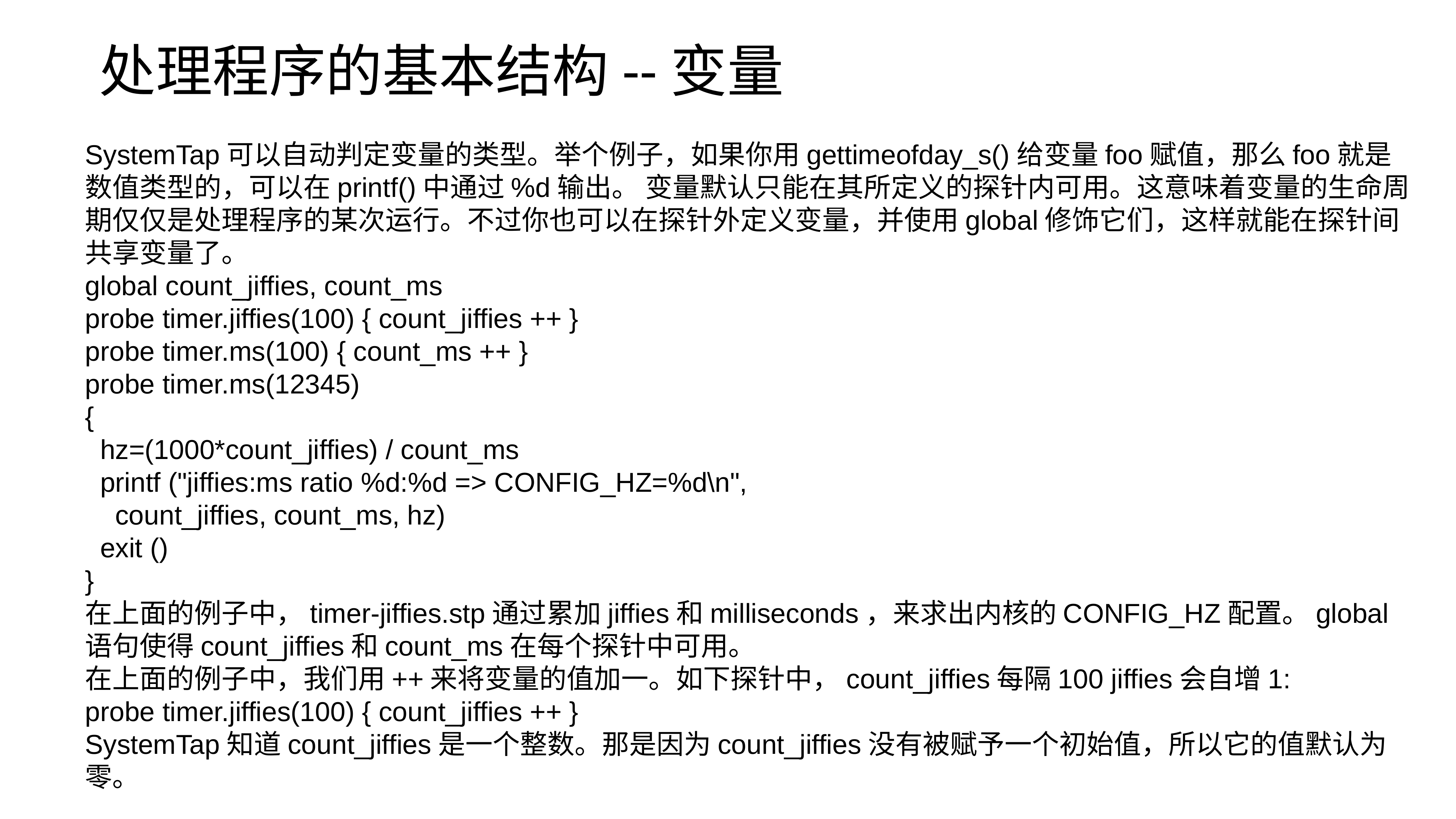

处理程序的基本结构--变量
SystemTap可以自动判定变量的类型。举个例子，如果你用gettimeofday_s()给变量foo赋值，那么foo就是数值类型的，可以在printf()中通过%d输出。 变量默认只能在其所定义的探针内可用。这意味着变量的生命周期仅仅是处理程序的某次运行。不过你也可以在探针外定义变量，并使用global修饰它们，这样就能在探针间共享变量了。 ⁠
global count_jiffies, count_ms
probe timer.jiffies(100) { count_jiffies ++ }
probe timer.ms(100) { count_ms ++ }
probe timer.ms(12345)
{
  hz=(1000*count_jiffies) / count_ms
  printf ("jiffies:ms ratio %d:%d => CONFIG_HZ=%d\n",
    count_jiffies, count_ms, hz)
  exit ()
}
在上面的例子中，timer-jiffies.stp通过累加jiffies和milliseconds，来求出内核的CONFIG_HZ配置。global语句使得count_jiffies和count_ms在每个探针中可用。
在上面的例子中，我们用++来将变量的值加一。如下探针中，count_jiffies每隔100 jiffies会自增1:
probe timer.jiffies(100) { count_jiffies ++ }
SystemTap知道count_jiffies是一个整数。那是因为count_jiffies没有被赋予一个初始值，所以它的值默认为零。